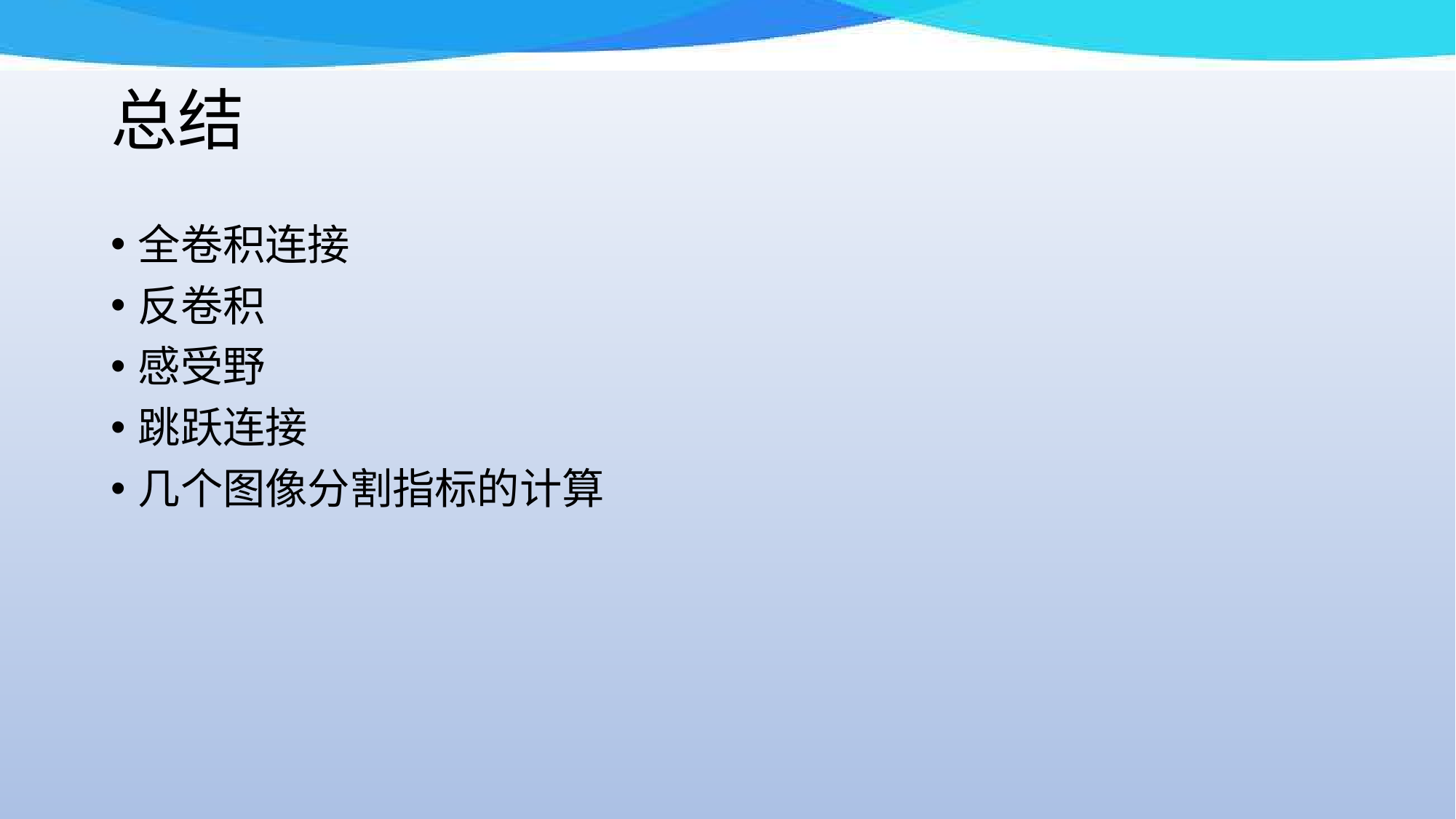

# 总结
全卷积连接
反卷积
感受野
跳跃连接
几个图像分割指标的计算